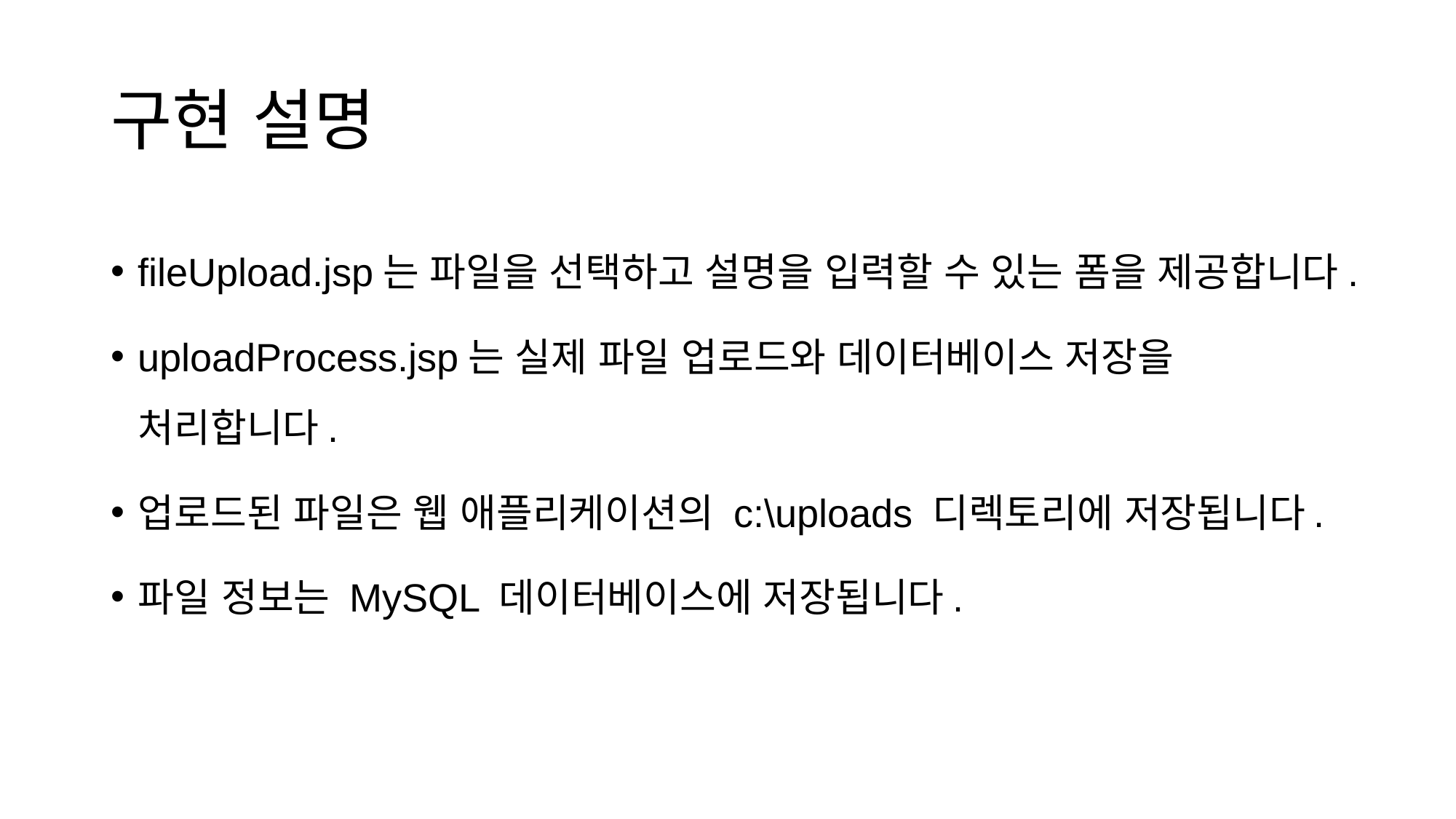

# 구현 설명
fileUpload.jsp는 파일을 선택하고 설명을 입력할 수 있는 폼을 제공합니다.
uploadProcess.jsp는 실제 파일 업로드와 데이터베이스 저장을 처리합니다.
업로드된 파일은 웹 애플리케이션의 c:\uploads 디렉토리에 저장됩니다.
파일 정보는 MySQL 데이터베이스에 저장됩니다.